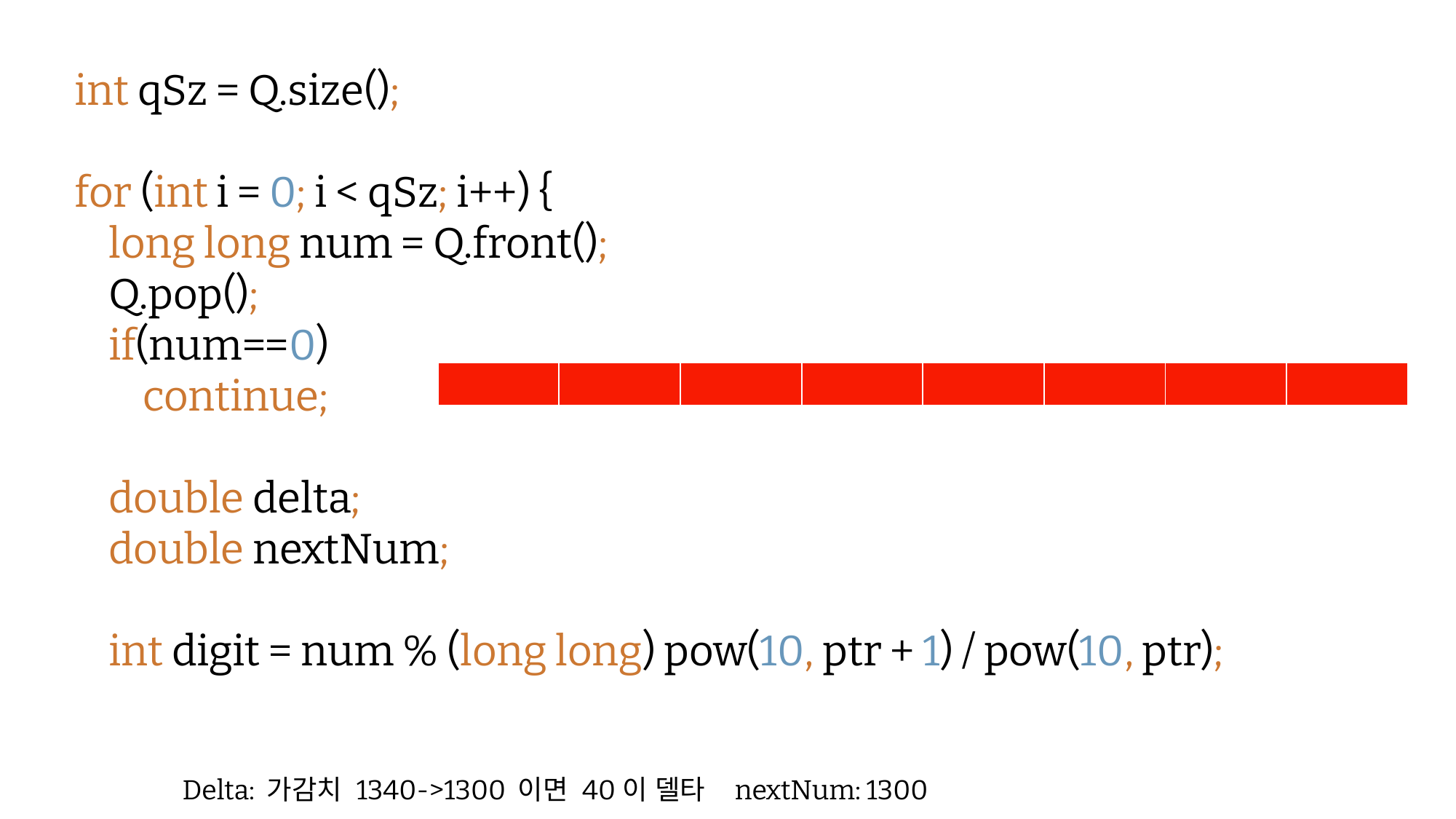

int qSz = Q.size();
for (int i = 0; i < qSz; i++) {
    long long num = Q.front();
    Q.pop();
    if(num==0)
        continue;
    double delta;
    double nextNum;
    int digit = num % (long long) pow(10, ptr + 1) / pow(10, ptr);
|  |  |  |  |  |  |  |  |
| --- | --- | --- | --- | --- | --- | --- | --- |
Delta: 가감치 1340->1300 이면 40이 델타   nextNum: 1300